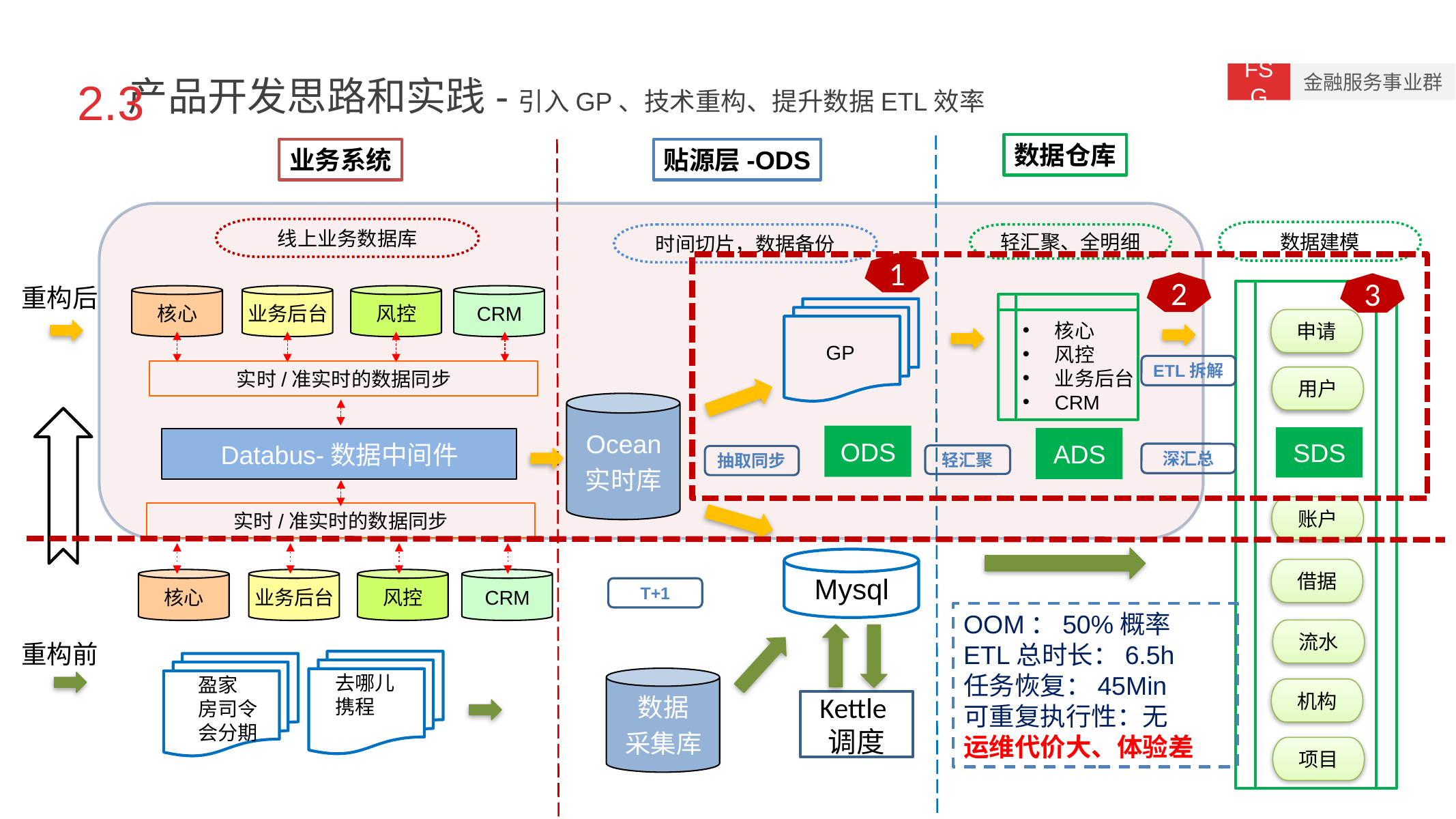

2.3
产品开发思路和实践-引入GP、技术重构、提升数据ETL效率

数据仓库
业务系统
贴源层-ODS

线上业务数据库
数据建模
时间切片，数据备份
轻汇聚、全明细
1

2
3
重构后

核心
业务后台
风控
CRM
Ocean
实时库
Databus-数据中间件
核心
业务后台
风控
CRM

申请
核心
风控
业务后台
CRM

GP
ETL拆解
实时/准实时的数据同步
用户

ODS
SDS
ADS
深汇总
轻汇聚
抽取同步

账户
实时/准实时的数据同步

借据
Mysql
T+1
OOM：50%概率
ETL总时长：6.5h
任务恢复：45Min
可重复执行性：无
运维代价大、体验差
流水
重构前

去哪儿
携程
盈家
房司令
会分期
数据
采集库

机构
Kettle调度

项目